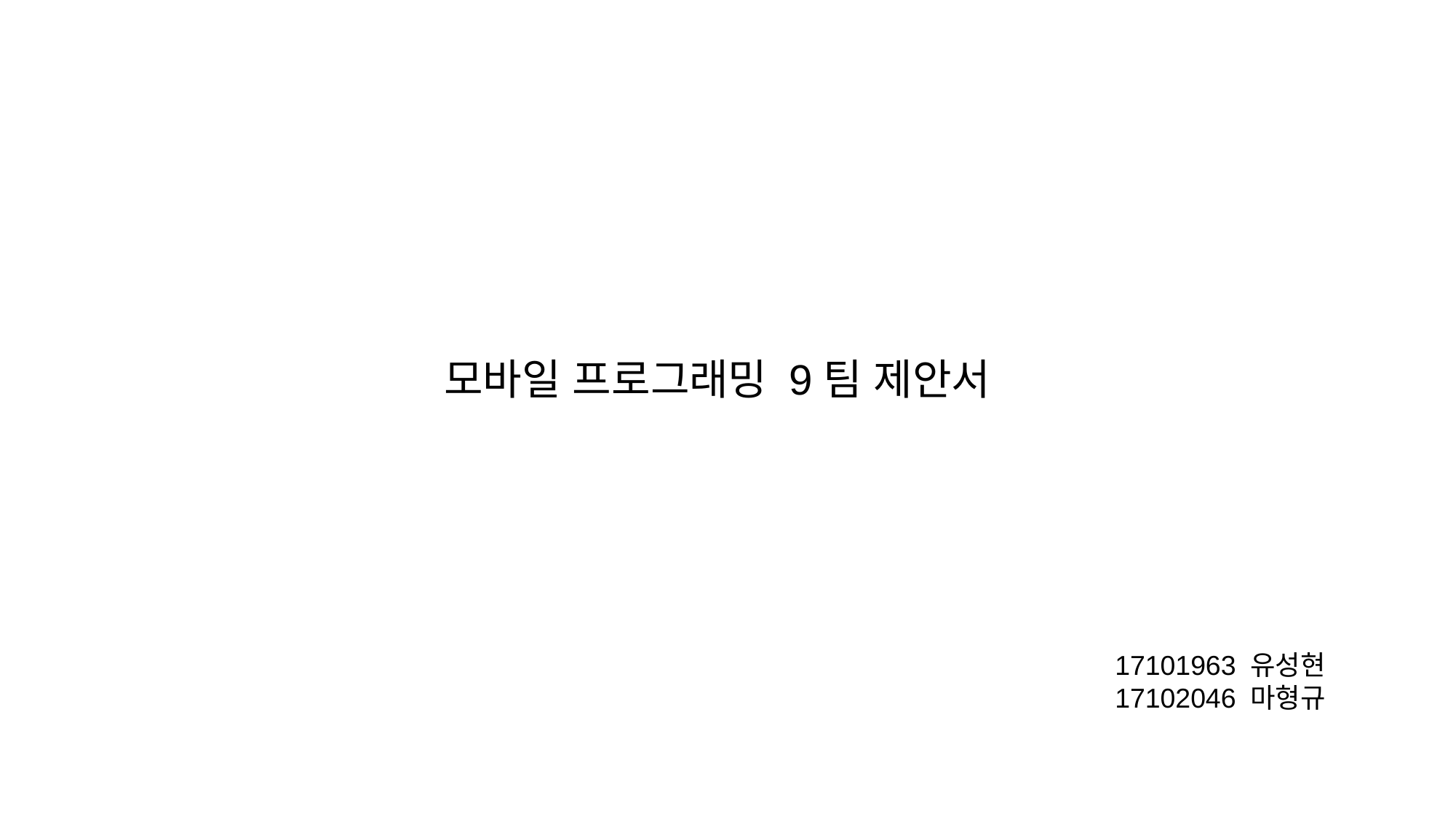

모바일 프로그래밍 9팀 제안서
17101963 유성현
17102046 마형규